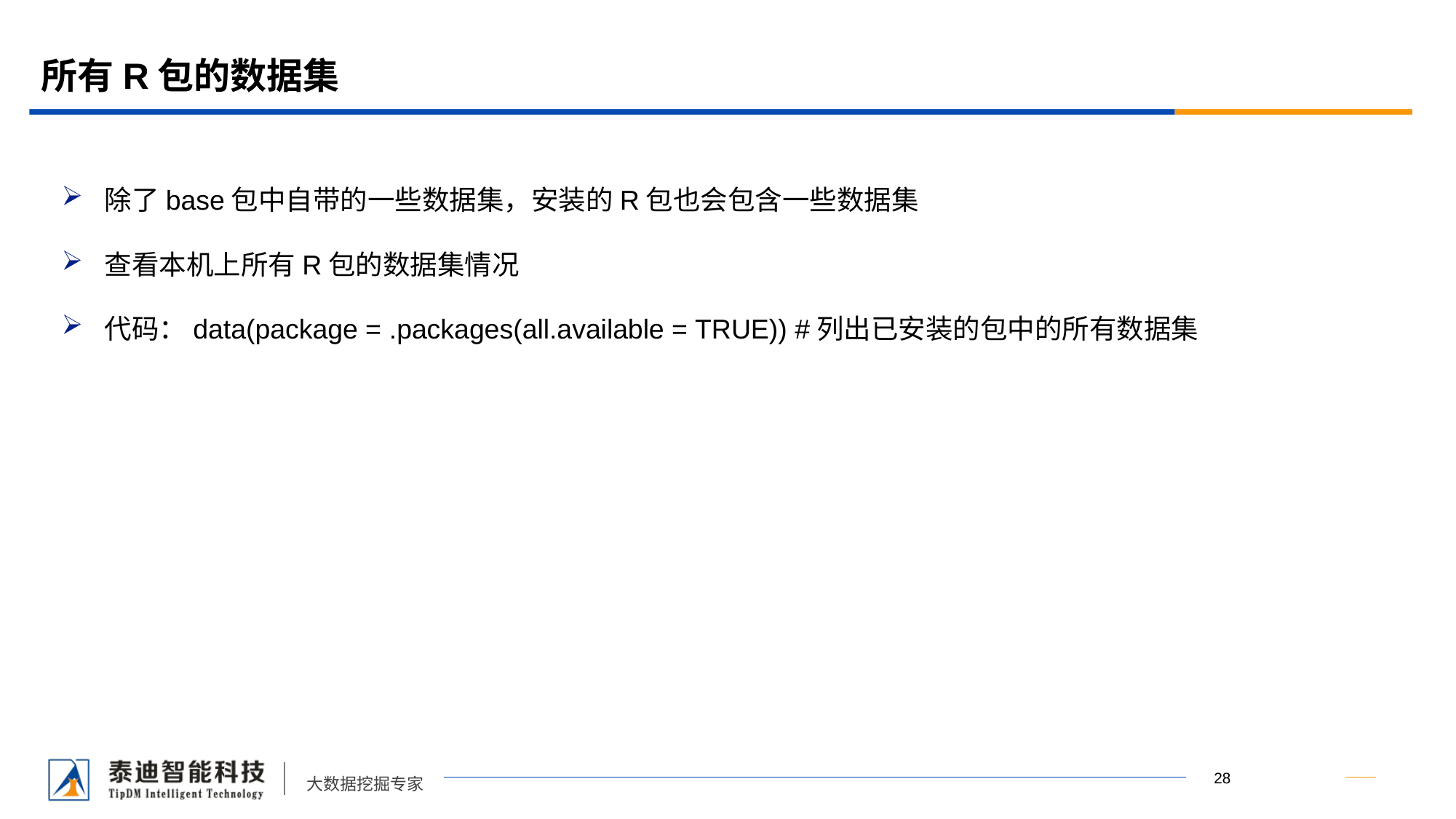

# 所有R包的数据集
除了base包中自带的一些数据集，安装的R包也会包含一些数据集
查看本机上所有R包的数据集情况
代码：data(package = .packages(all.available = TRUE)) #列出已安装的包中的所有数据集